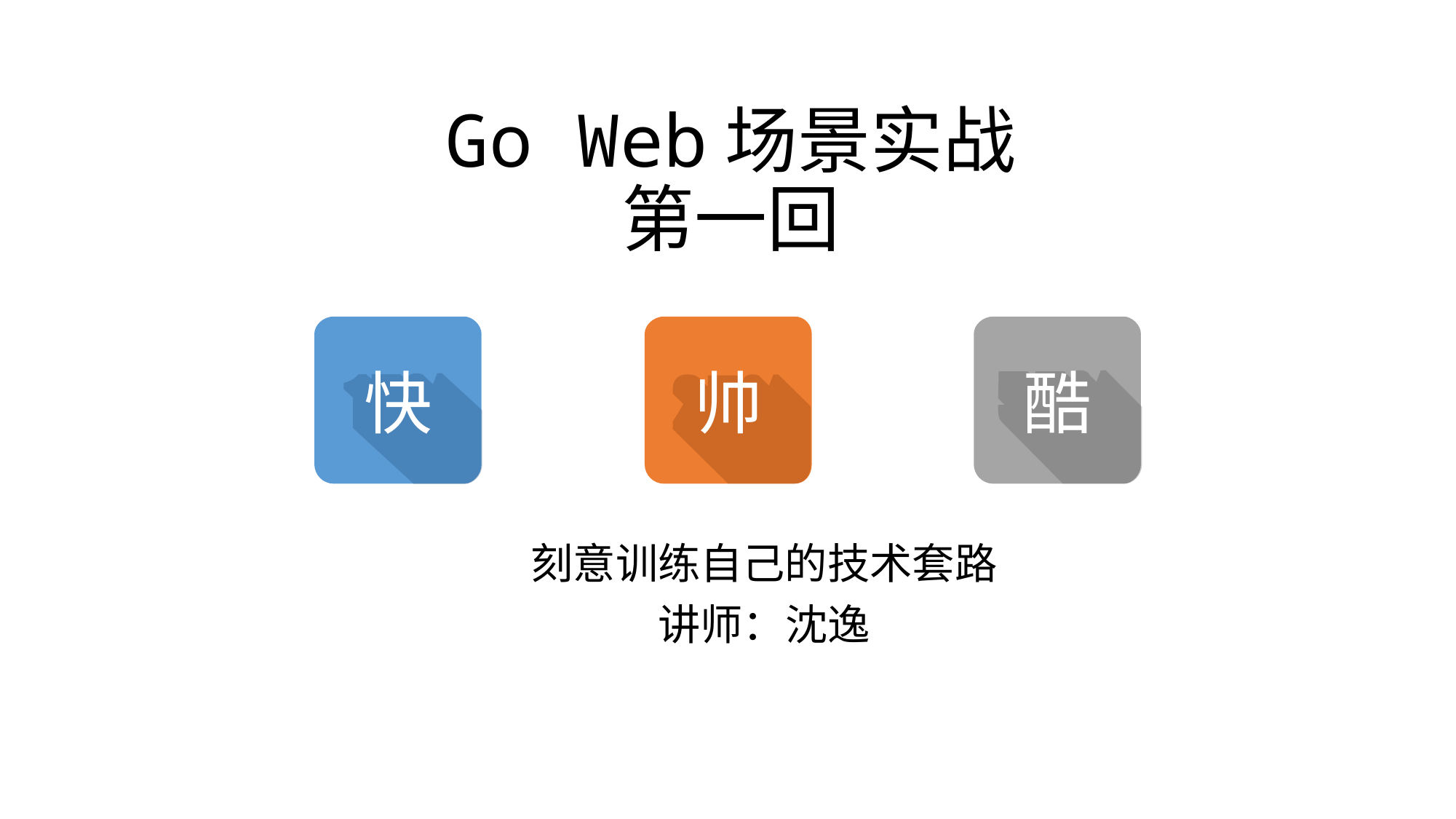

Go Web场景实战
第一回

快
帅
酷

刻意训练自己的技术套路
讲师：沈逸